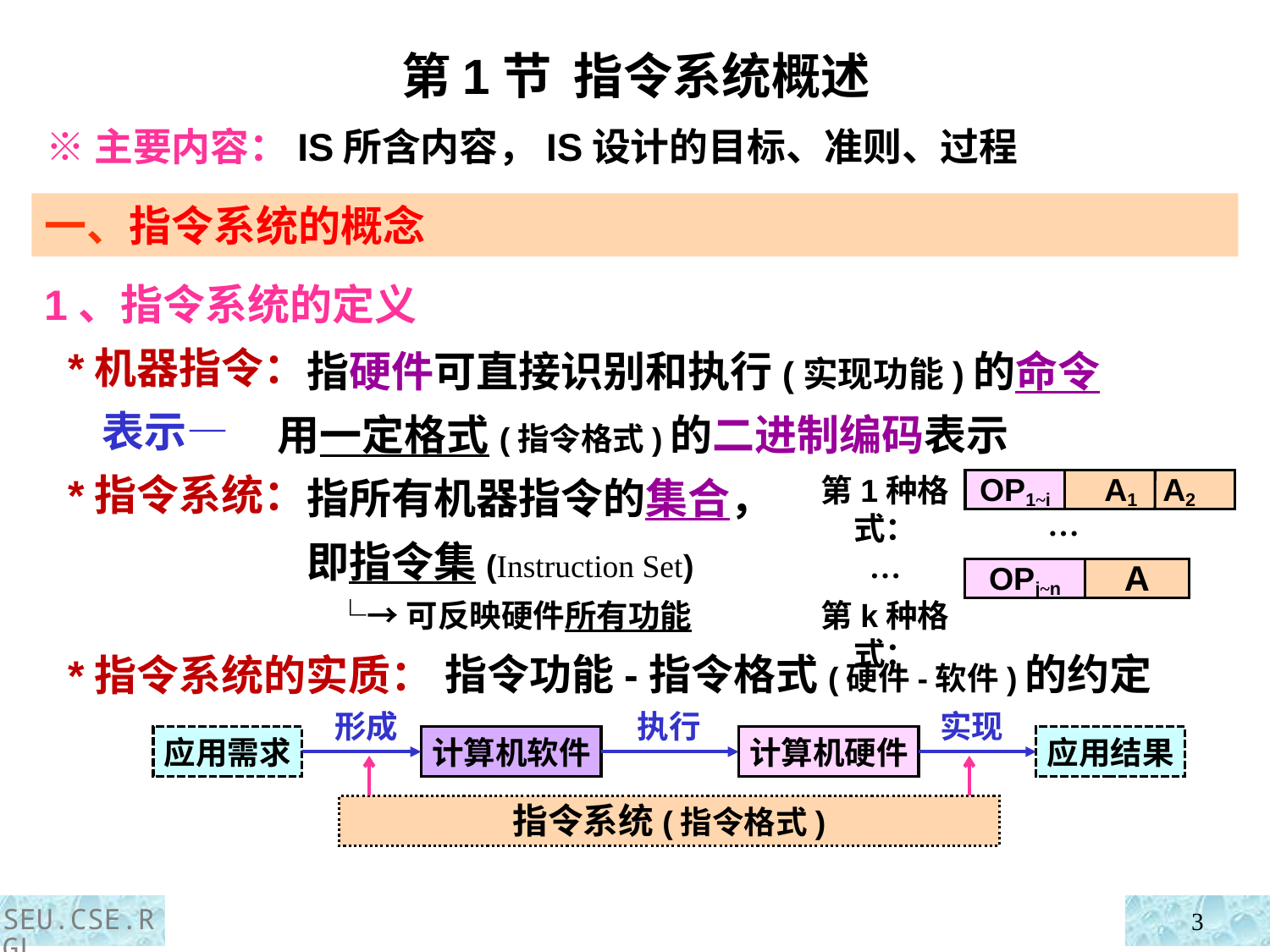

第1节  指令系统概述
 ※主要内容：IS所含内容，IS设计的目标、准则、过程
一、指令系统的概念
1、指令系统的定义
  *机器指令：
     表示—
  *指令系统：

  *指令系统的实质：
  指硬件可直接识别和执行(实现功能)的命令
用一定格式(指令格式)的二进制编码表示
  指所有机器指令的集合，
  即指令集(Instruction Set)
        └→可反映硬件所有功能
第1种格式：
…
第k种格式：
A1   A2

OP1~i
…
OPj~n
A
指令功能-指令格式(硬件-软件)的约定
形成
执行
实现
应用需求
计算机软件
计算机硬件
应用结果
指令系统(指令格式)
SEU.CSE.RGL
3